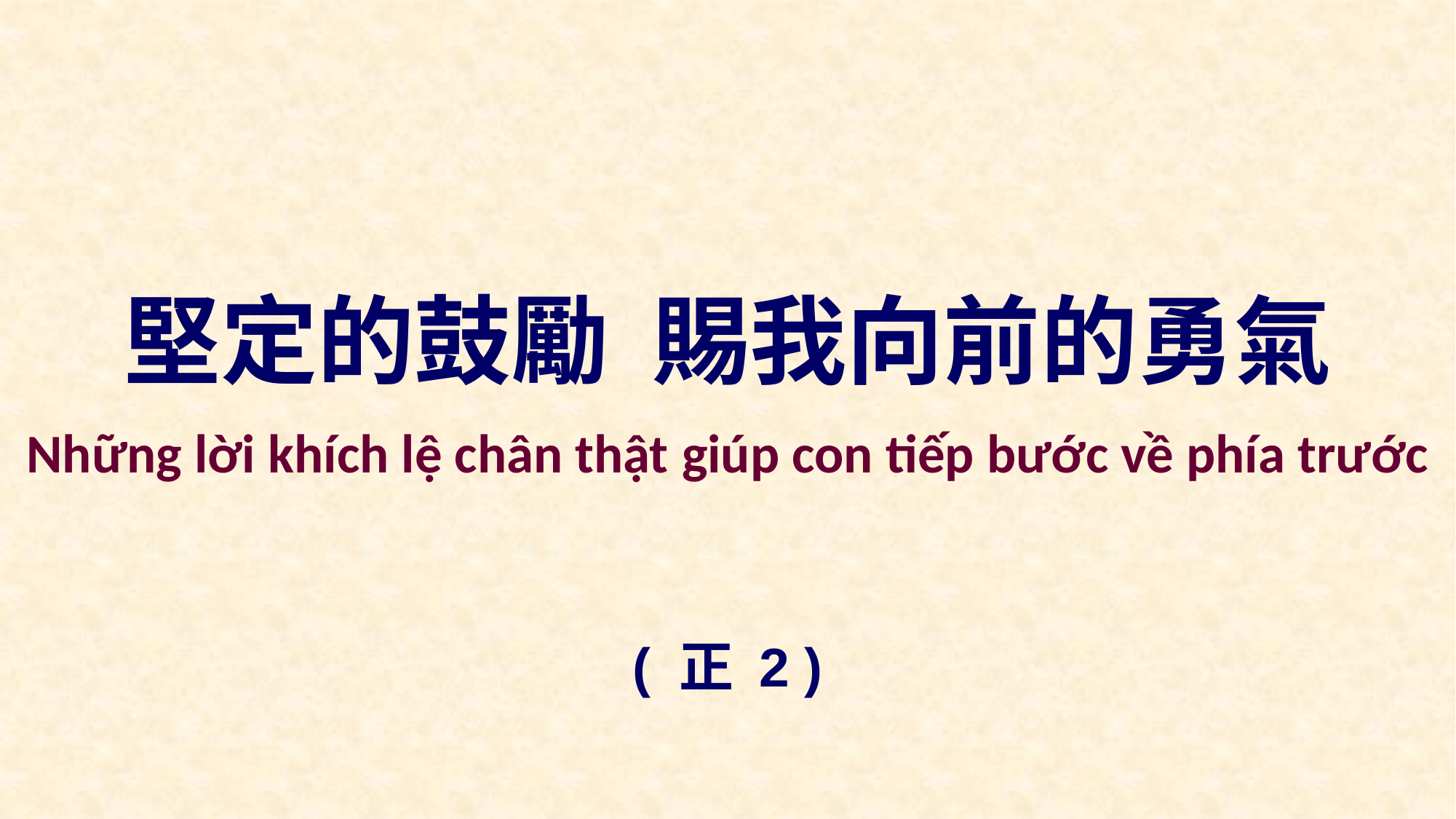

堅定的鼓勵  賜我向前的勇氣
Những lời khích lệ chân thật giúp con tiếp bước về phía trước
( 正 2 )